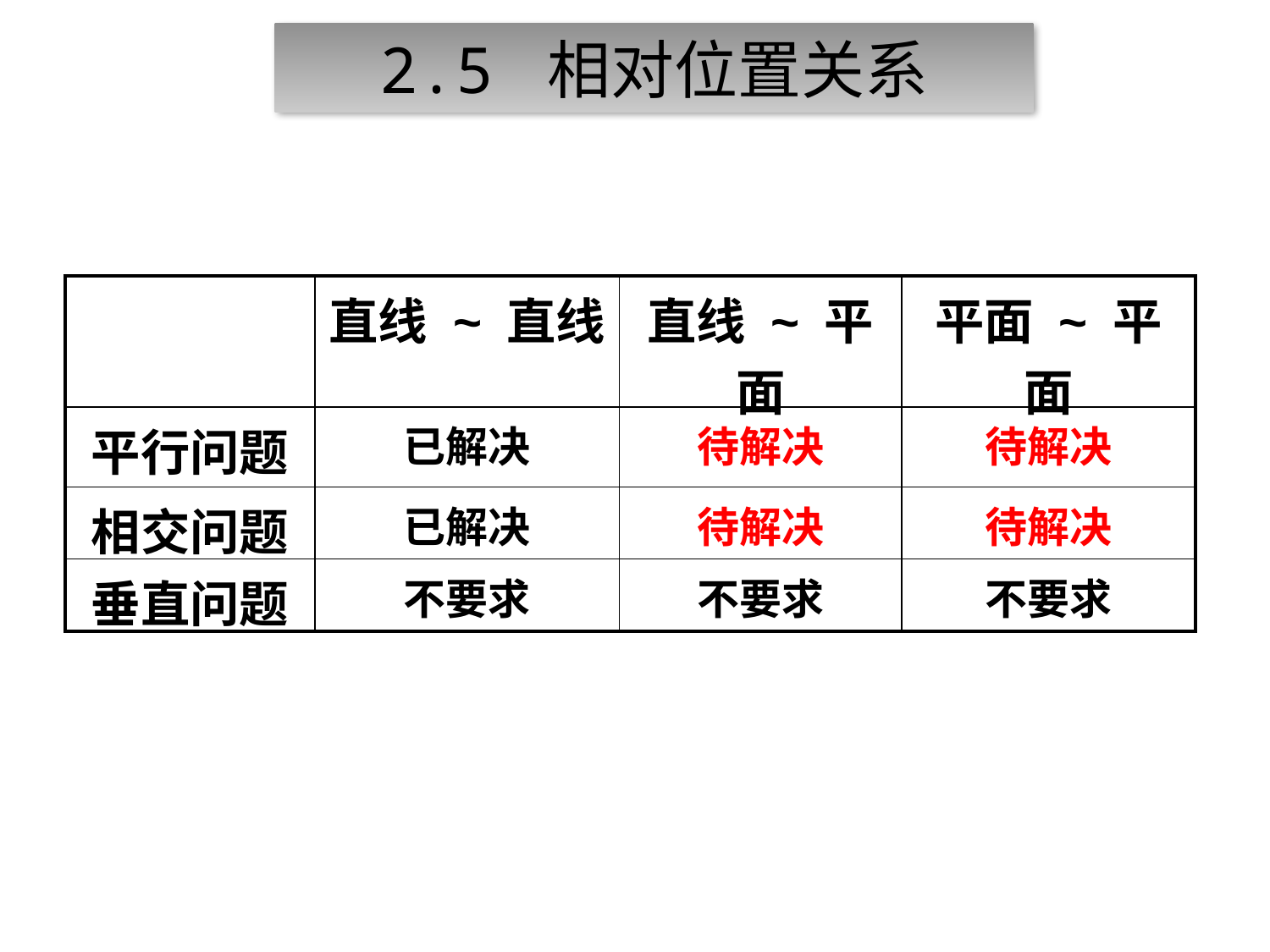

2.5 相对位置关系
|  | 直线 ~ 直线 | 直线 ~ 平面 | 平面 ~ 平面 |
| --- | --- | --- | --- |
| 平行问题 | 已解决 | 待解决 | 待解决 |
| 相交问题 | 已解决 | 待解决 | 待解决 |
| 垂直问题 | 不要求 | 不要求 | 不要求 |